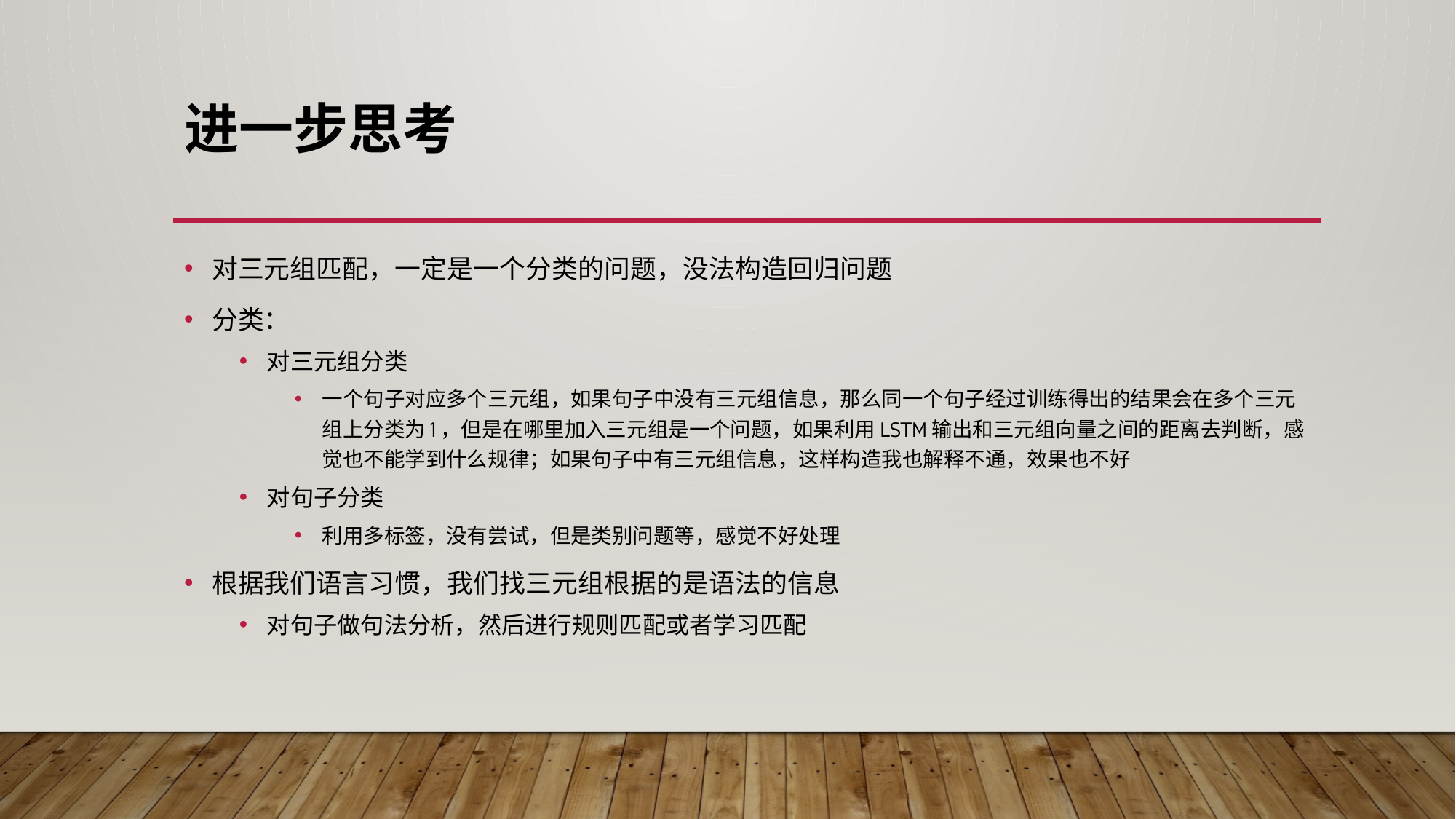

# 进一步思考
对三元组匹配，一定是一个分类的问题，没法构造回归问题
分类：
对三元组分类
一个句子对应多个三元组，如果句子中没有三元组信息，那么同一个句子经过训练得出的结果会在多个三元组上分类为1，但是在哪里加入三元组是一个问题，如果利用LSTM输出和三元组向量之间的距离去判断，感觉也不能学到什么规律；如果句子中有三元组信息，这样构造我也解释不通，效果也不好
对句子分类
利用多标签，没有尝试，但是类别问题等，感觉不好处理
根据我们语言习惯，我们找三元组根据的是语法的信息
对句子做句法分析，然后进行规则匹配或者学习匹配